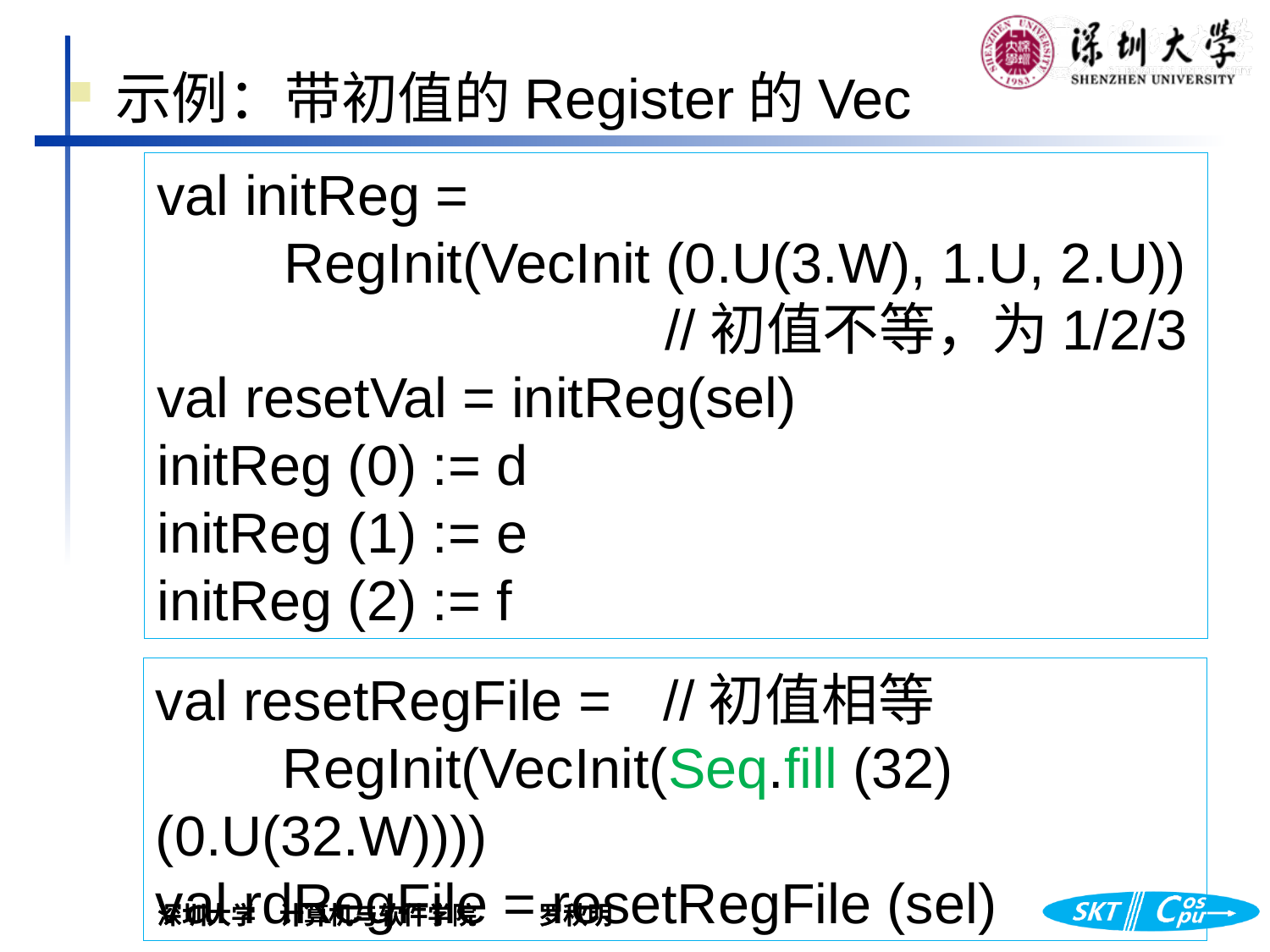

示例：带初值的Register的Vec
val initReg =
	RegInit(VecInit (0.U(3.W), 1.U, 2.U))
				//初值不等，为1/2/3
val resetVal = initReg(sel)
initReg (0) := d
initReg (1) := e
initReg (2) := f
val resetRegFile =	//初值相等
	RegInit(VecInit(Seq.fill (32) (0.U(32.W))))
val rdRegFile = resetRegFile (sel)